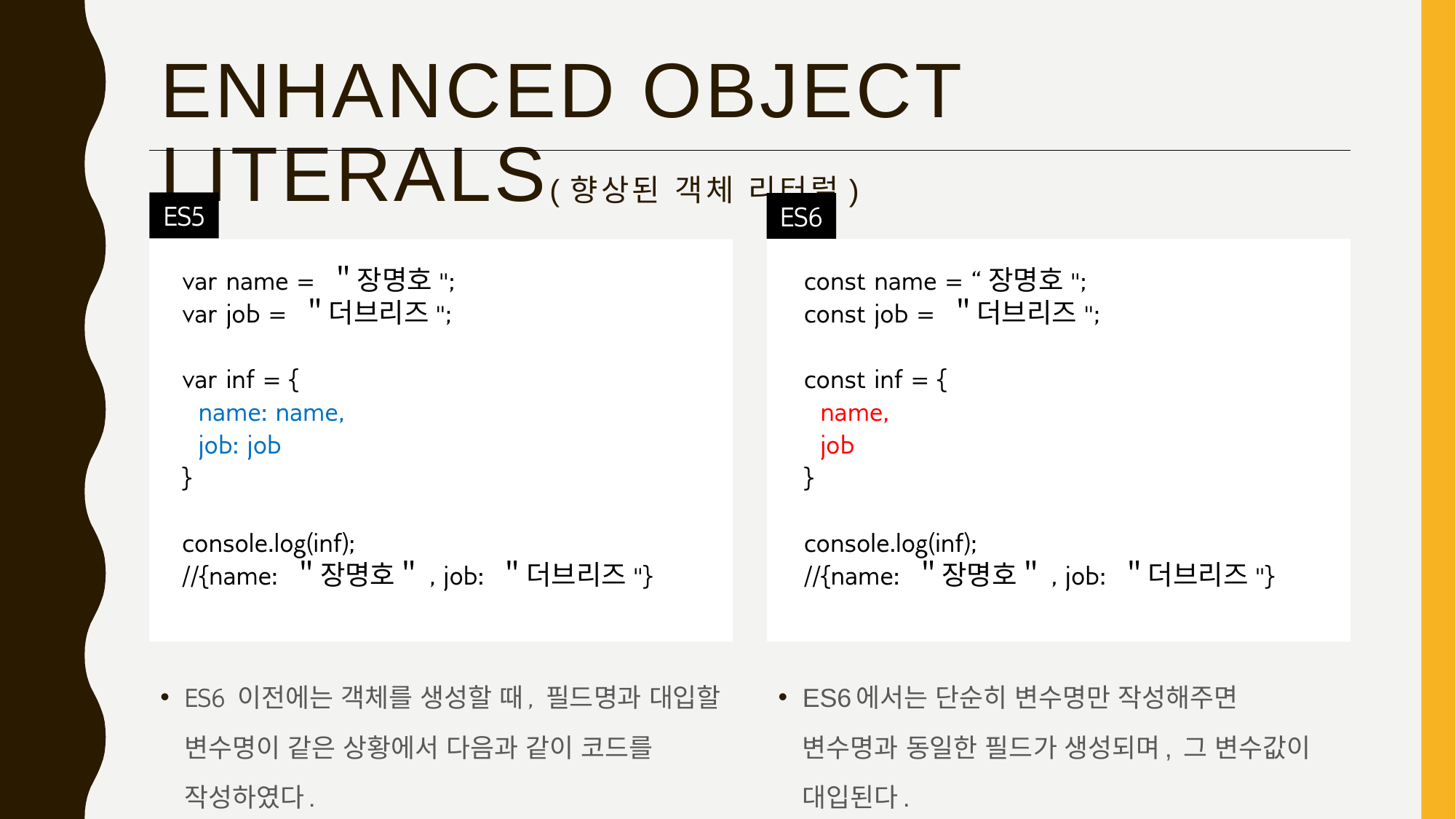

# enhanced object literals(향상된 객체 리터럴)

ES5
ES6

const name = “장명호";
const job = ＂더브리즈";

const inf = {
  name,
  job
}

console.log(inf);
//{name: ＂장명호＂, job: ＂더브리즈"}
var name = ＂장명호";
var job = ＂더브리즈";

var inf = {
  name: name,
  job: job
}

console.log(inf);
//{name: ＂장명호＂, job: ＂더브리즈"}
const a = [1, 2, 3];
const b = "전개연산자";

const c = [...a, b];

console.log(c);

// [1,2,3,”전개연산자”]

ES6 이전에는 객체를 생성할 때, 필드명과 대입할 변수명이 같은 상황에서 다음과 같이 코드를 작성하였다.
ES6에서는 단순히 변수명만 작성해주면 변수명과 동일한 필드가 생성되며, 그 변수값이 대입된다.